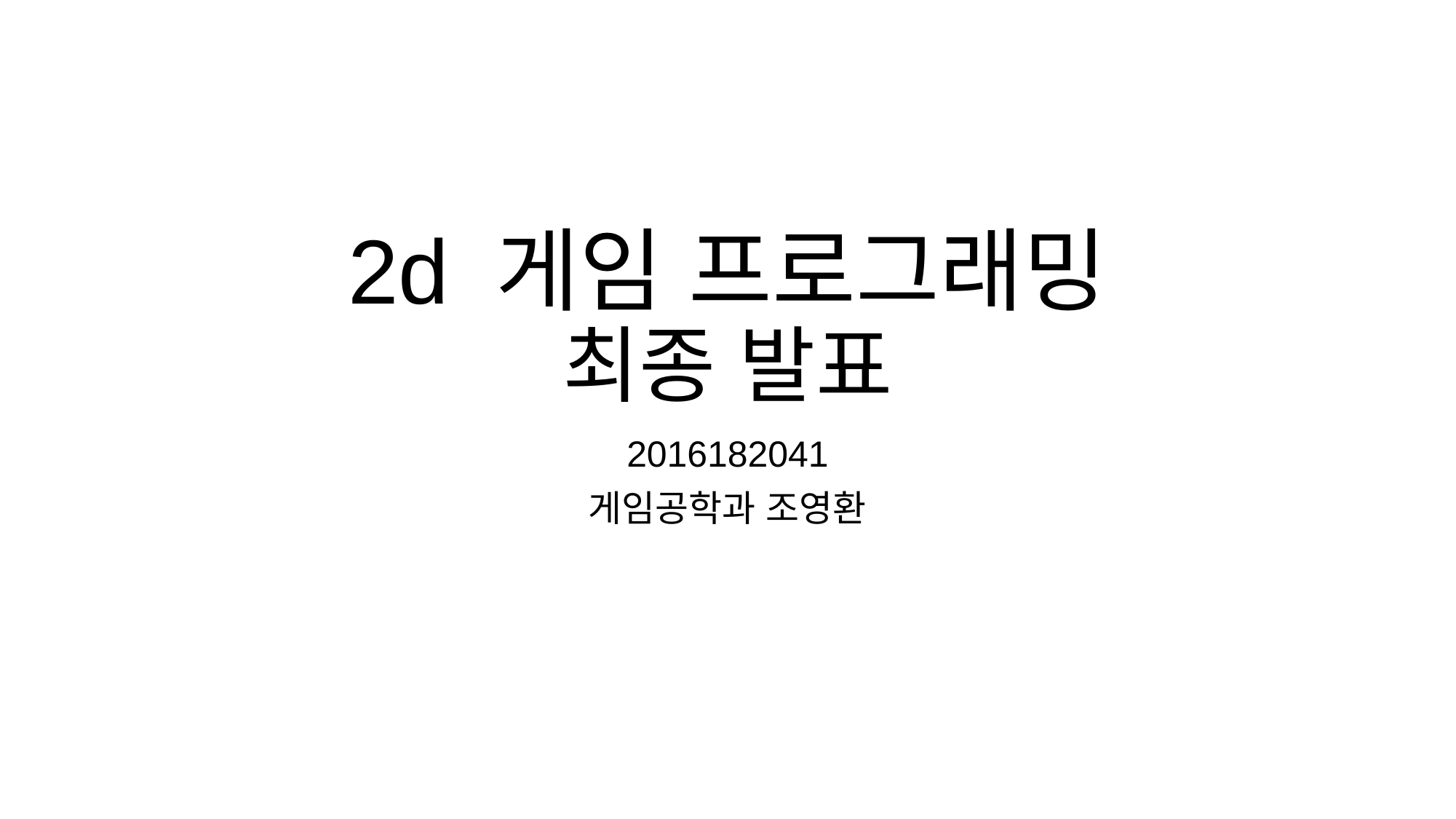

# 2d 게임 프로그래밍 최종 발표
2016182041
게임공학과 조영환